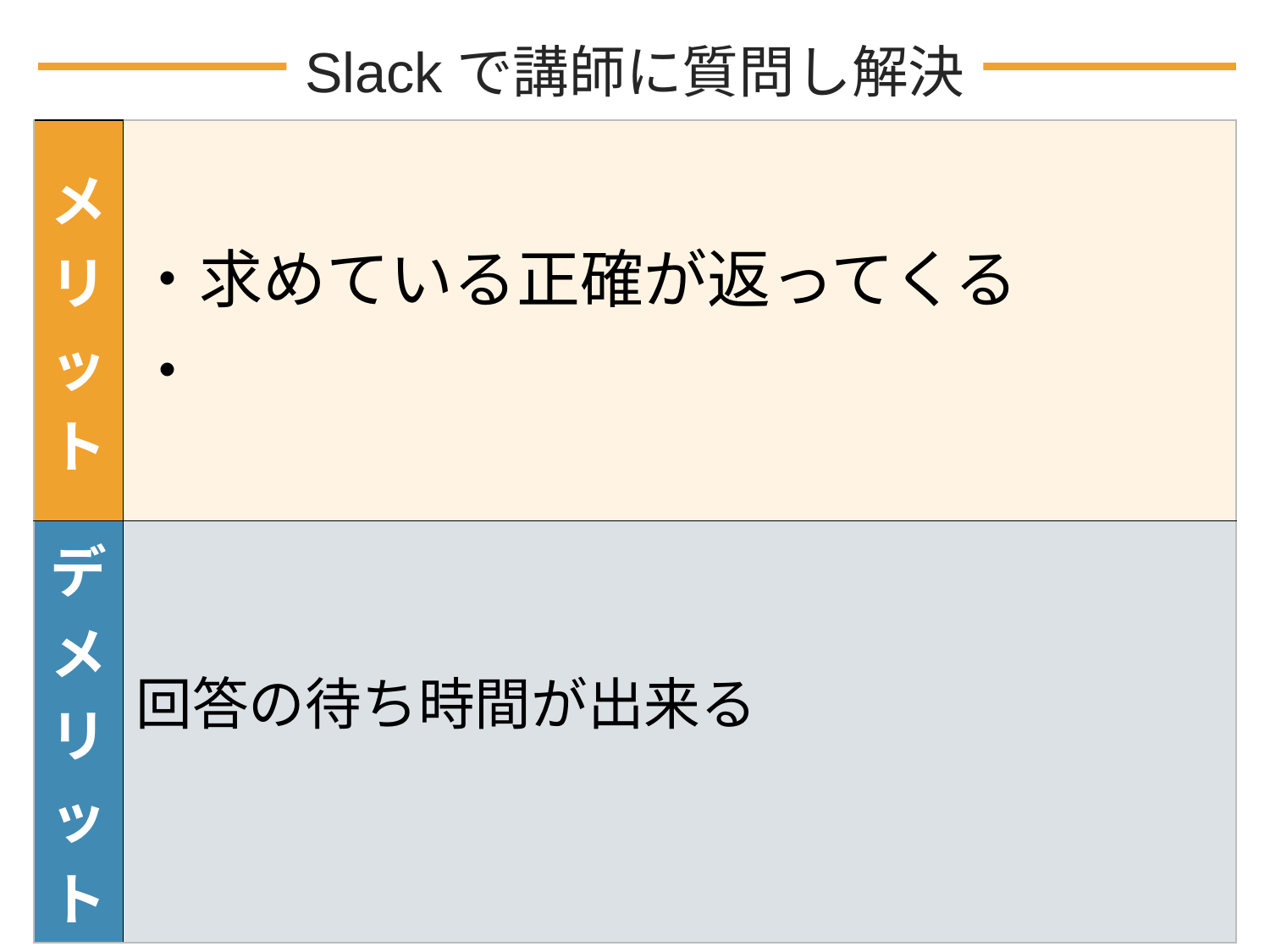

Slackで講師に質問し解決
| メリット | ・求めている正確が返ってくる　 ・ |
| --- | --- |
| デメリット | 回答の待ち時間が出来る |